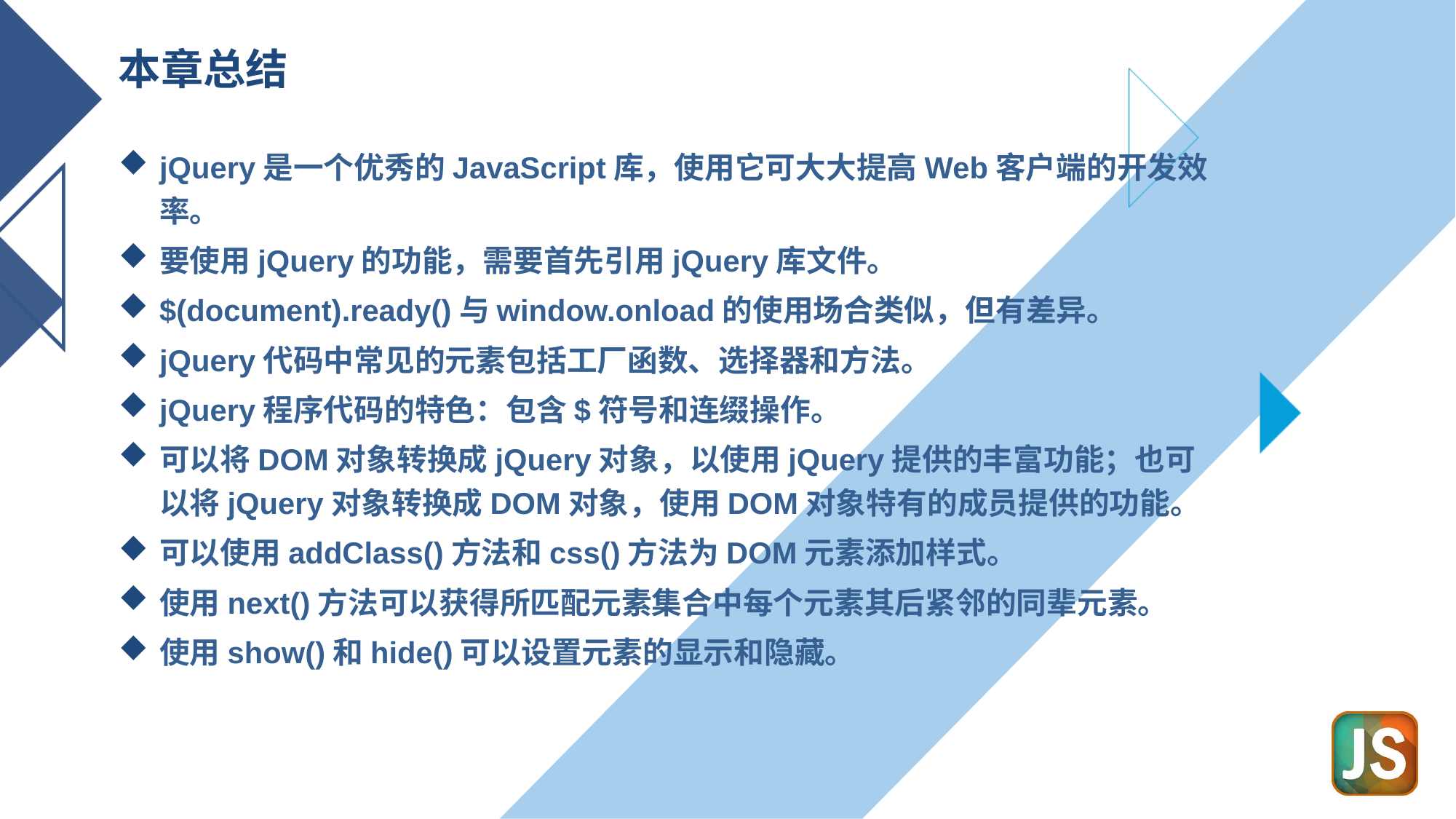

# 本章总结
jQuery是一个优秀的JavaScript库，使用它可大大提高Web客户端的开发效率。
要使用jQuery的功能，需要首先引用jQuery库文件。
$(document).ready()与window.onload的使用场合类似，但有差异。
jQuery代码中常见的元素包括工厂函数、选择器和方法。
jQuery程序代码的特色：包含$符号和连缀操作。
可以将DOM对象转换成jQuery对象，以使用jQuery提供的丰富功能；也可以将jQuery对象转换成DOM对象，使用DOM对象特有的成员提供的功能。
可以使用addClass()方法和css()方法为DOM元素添加样式。
使用next()方法可以获得所匹配元素集合中每个元素其后紧邻的同辈元素。
使用show()和hide()可以设置元素的显示和隐藏。